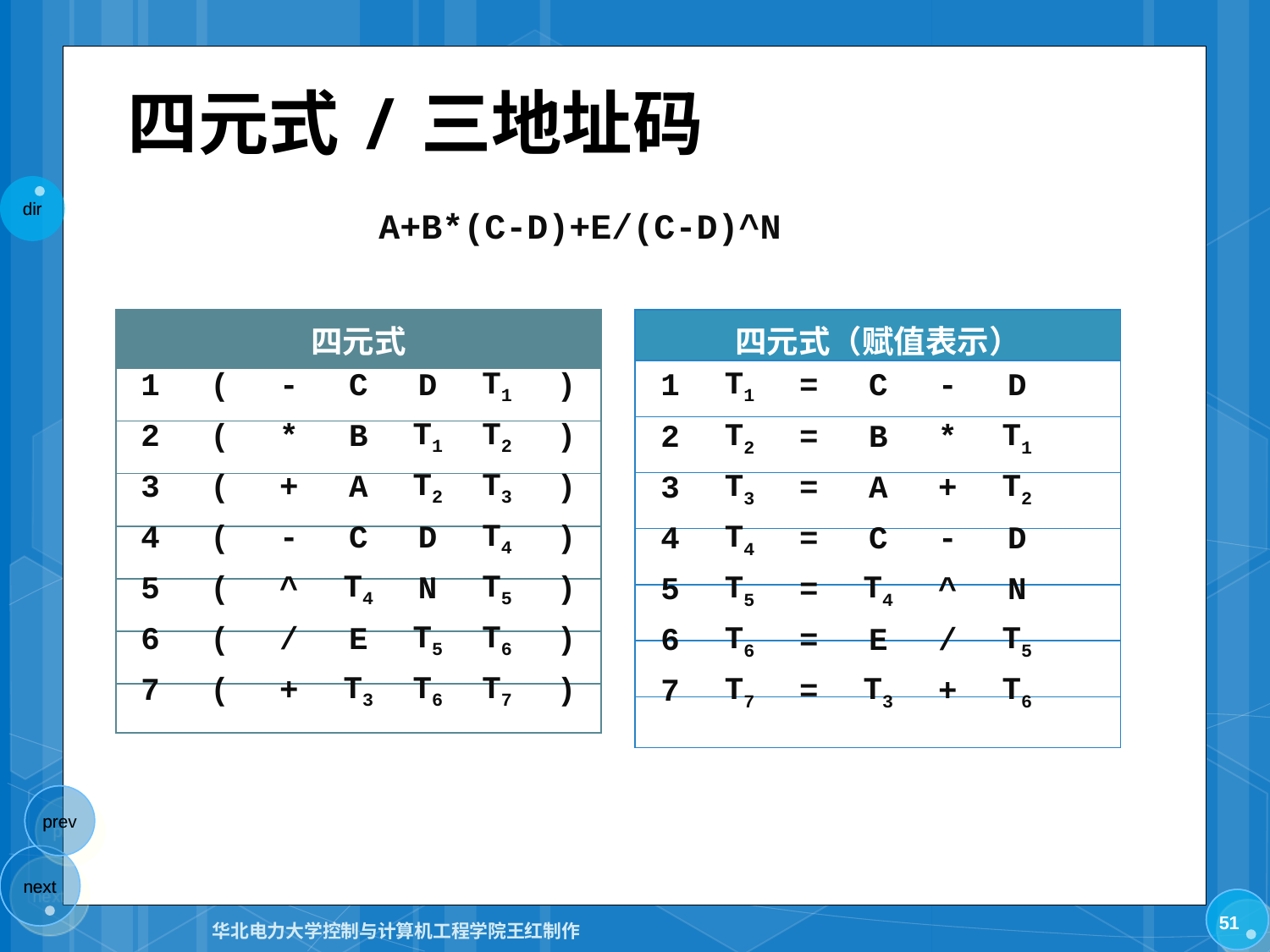

# 四元式/三地址码
A+B*(C-D)+E/(C-D)^N
| 四元式 |  |  |  |  |  |  |
| --- | --- | --- | --- | --- | --- | --- |
|  |  |  |  |  |  |  |
|  |  |  |  |  |  |  |
|  |  |  |  |  |  |  |
|  |  |  |  |  |  |  |
|  |  |  |  |  |  |  |
|  |  |  |  |  |  |  |
|  |  |  |  |  |  |  |
| 四元式（赋值表示） |  |  |  |  |  |  |
| --- | --- | --- | --- | --- | --- | --- |
|  |  |  |  |  |  |  |
|  |  |  |  |  |  |  |
|  |  |  |  |  |  |  |
|  |  |  |  |  |  |  |
|  |  |  |  |  |  |  |
|  |  |  |  |  |  |  |
|  |  |  |  |  |  |  |
| 1 | T1 | = | C | - | D |  |
| --- | --- | --- | --- | --- | --- | --- |
| 1 | ( | - | C | D | T1 | ) |
| --- | --- | --- | --- | --- | --- | --- |
| 2 | ( | \* | B | T1 | T2 | ) |
| --- | --- | --- | --- | --- | --- | --- |
| 2 | T2 | = | B | \* | T1 |  |
| --- | --- | --- | --- | --- | --- | --- |
| 3 | ( | + | A | T2 | T3 | ) |
| --- | --- | --- | --- | --- | --- | --- |
| 3 | T3 | = | A | + | T2 |  |
| --- | --- | --- | --- | --- | --- | --- |
| 4 | ( | - | C | D | T4 | ) |
| --- | --- | --- | --- | --- | --- | --- |
| 4 | T4 | = | C | - | D |  |
| --- | --- | --- | --- | --- | --- | --- |
| 5 | ( | ^ | T4 | N | T5 | ) |
| --- | --- | --- | --- | --- | --- | --- |
| 5 | T5 | = | T4 | ^ | N |  |
| --- | --- | --- | --- | --- | --- | --- |
| 6 | ( | / | E | T5 | T6 | ) |
| --- | --- | --- | --- | --- | --- | --- |
| 6 | T6 | = | E | / | T5 |  |
| --- | --- | --- | --- | --- | --- | --- |
| 7 | ( | + | T3 | T6 | T7 | ) |
| --- | --- | --- | --- | --- | --- | --- |
| 7 | T7 | = | T3 | + | T6 |  |
| --- | --- | --- | --- | --- | --- | --- |
51
华北电力大学控制与计算机工程学院王红制作